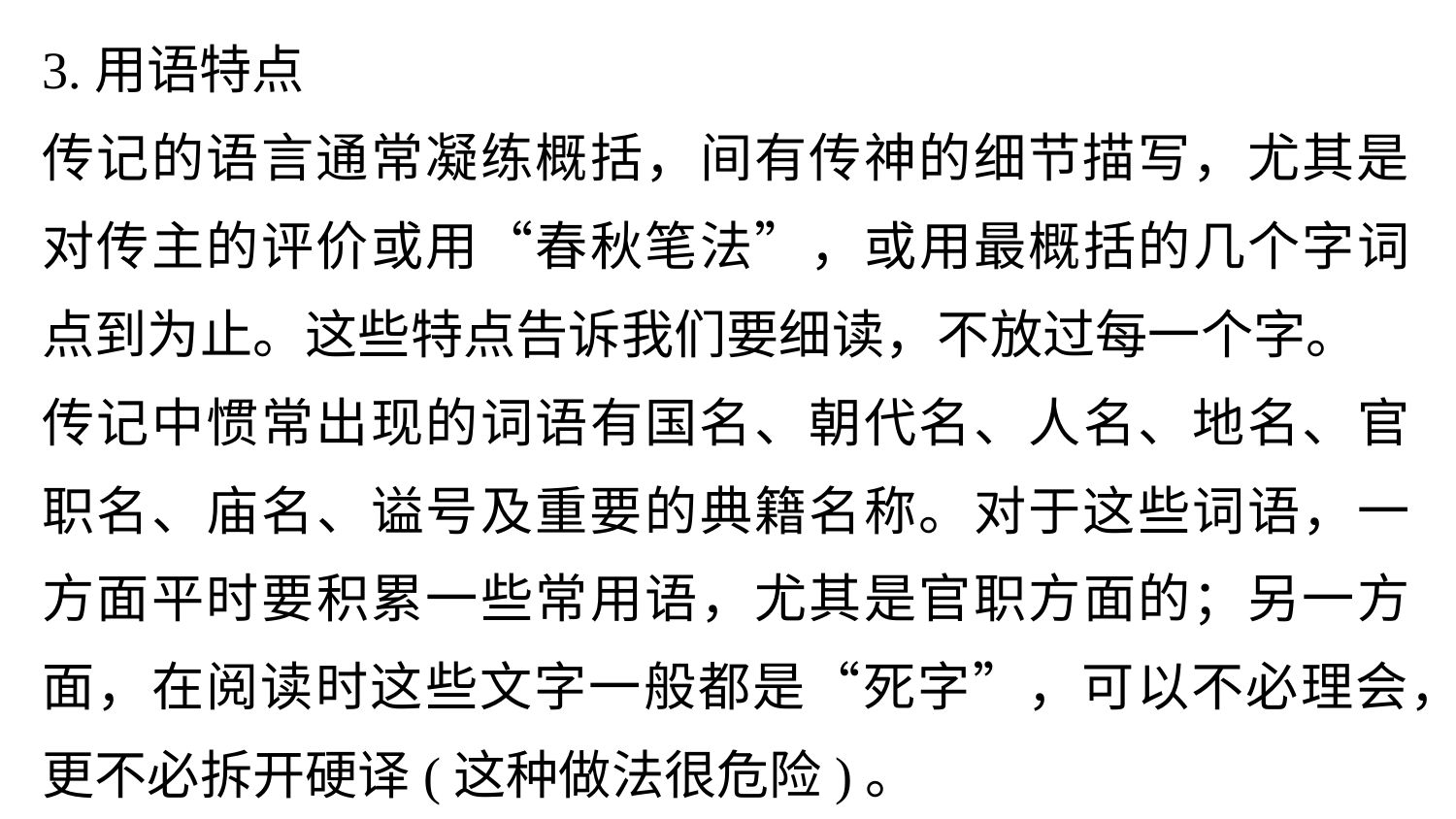

3.用语特点
传记的语言通常凝练概括，间有传神的细节描写，尤其是对传主的评价或用“春秋笔法”，或用最概括的几个字词点到为止。这些特点告诉我们要细读，不放过每一个字。
传记中惯常出现的词语有国名、朝代名、人名、地名、官职名、庙名、谥号及重要的典籍名称。对于这些词语，一方面平时要积累一些常用语，尤其是官职方面的；另一方面，在阅读时这些文字一般都是“死字”，可以不必理会，更不必拆开硬译(这种做法很危险)。